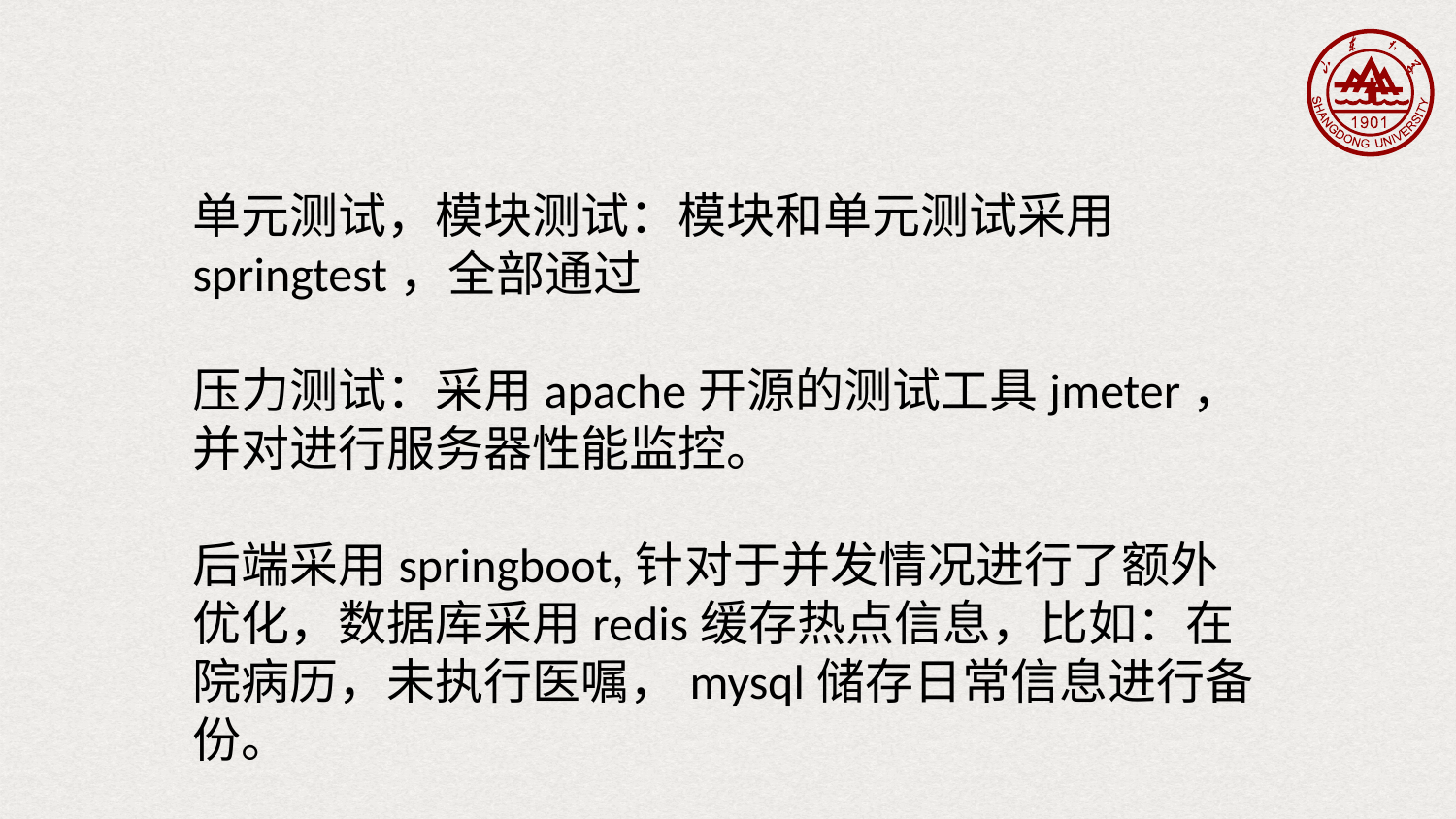

单元测试，模块测试：模块和单元测试采用springtest，全部通过

压力测试：采用apache开源的测试工具jmeter，并对进行服务器性能监控。

后端采用springboot,针对于并发情况进行了额外优化，数据库采用redis缓存热点信息，比如：在院病历，未执行医嘱，mysql储存日常信息进行备份。